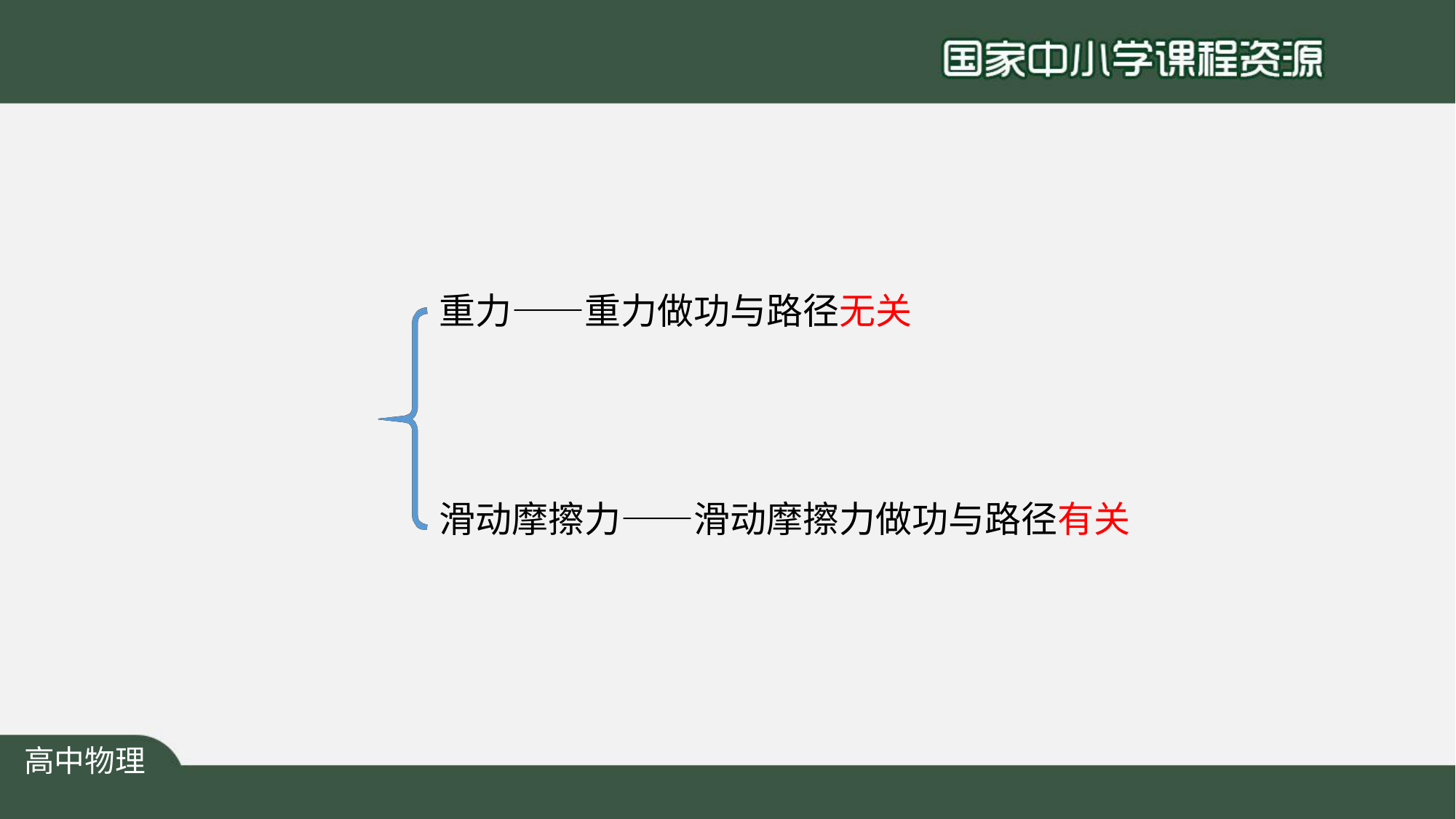

# 重力——重力做功与路径无关

滑动摩擦力——滑动摩擦力做功与路径有关
高中物理